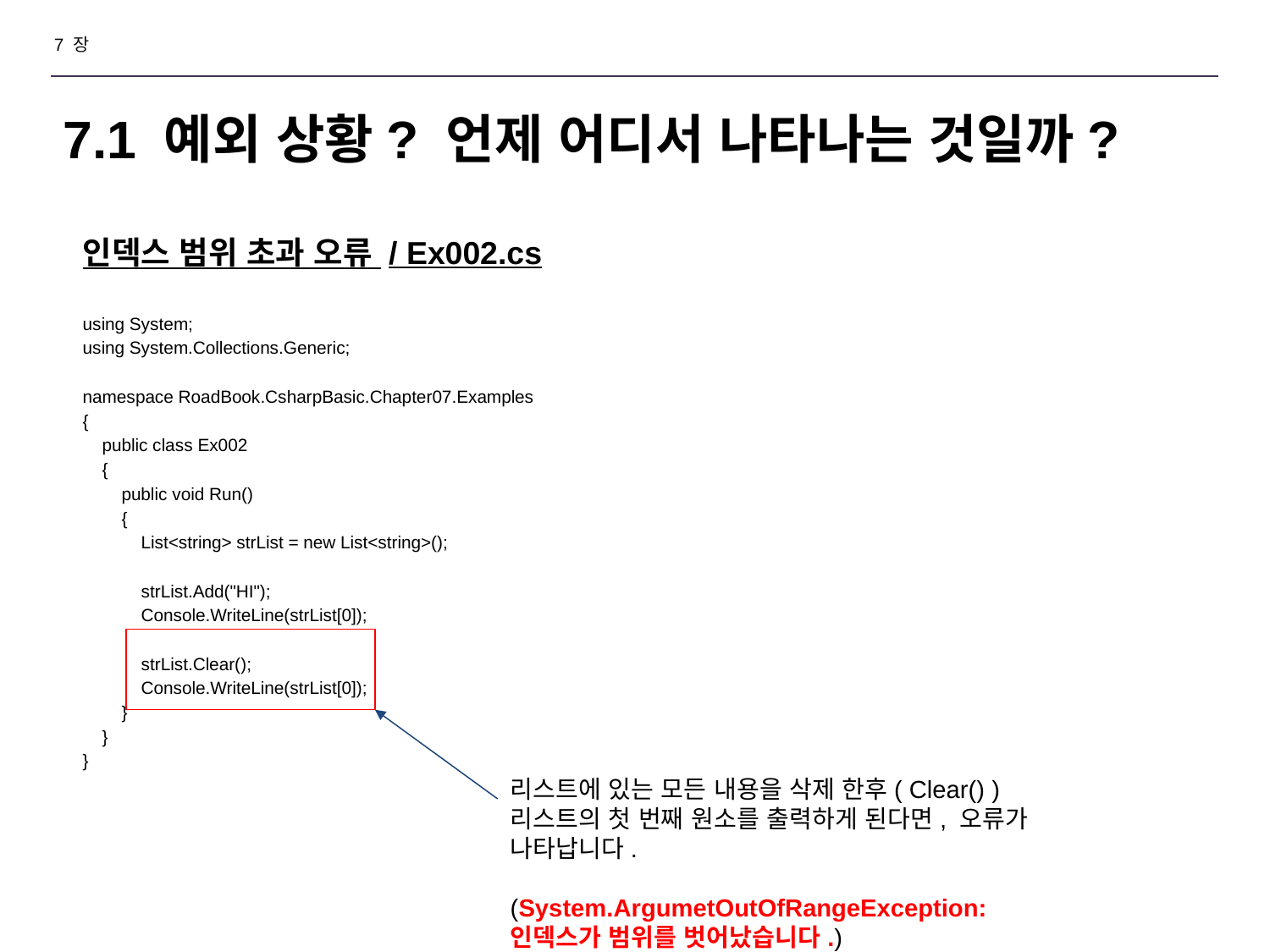

7 장
# 7.1 예외 상황? 언제 어디서 나타나는 것일까?
인덱스 범위 초과 오류 / Ex002.cs
using System;
using System.Collections.Generic;

namespace RoadBook.CsharpBasic.Chapter07.Examples
{
    public class Ex002
    {
        public void Run()
        {
            List<string> strList = new List<string>();

            strList.Add("HI");
            Console.WriteLine(strList[0]);

            strList.Clear();
            Console.WriteLine(strList[0]);
        }
    }
}

리스트에 있는 모든 내용을 삭제 한후( Clear() )
리스트의 첫 번째 원소를 출력하게 된다면, 오류가 나타납니다.

(System.ArgumetOutOfRangeException: 인덱스가 범위를 벗어났습니다.)